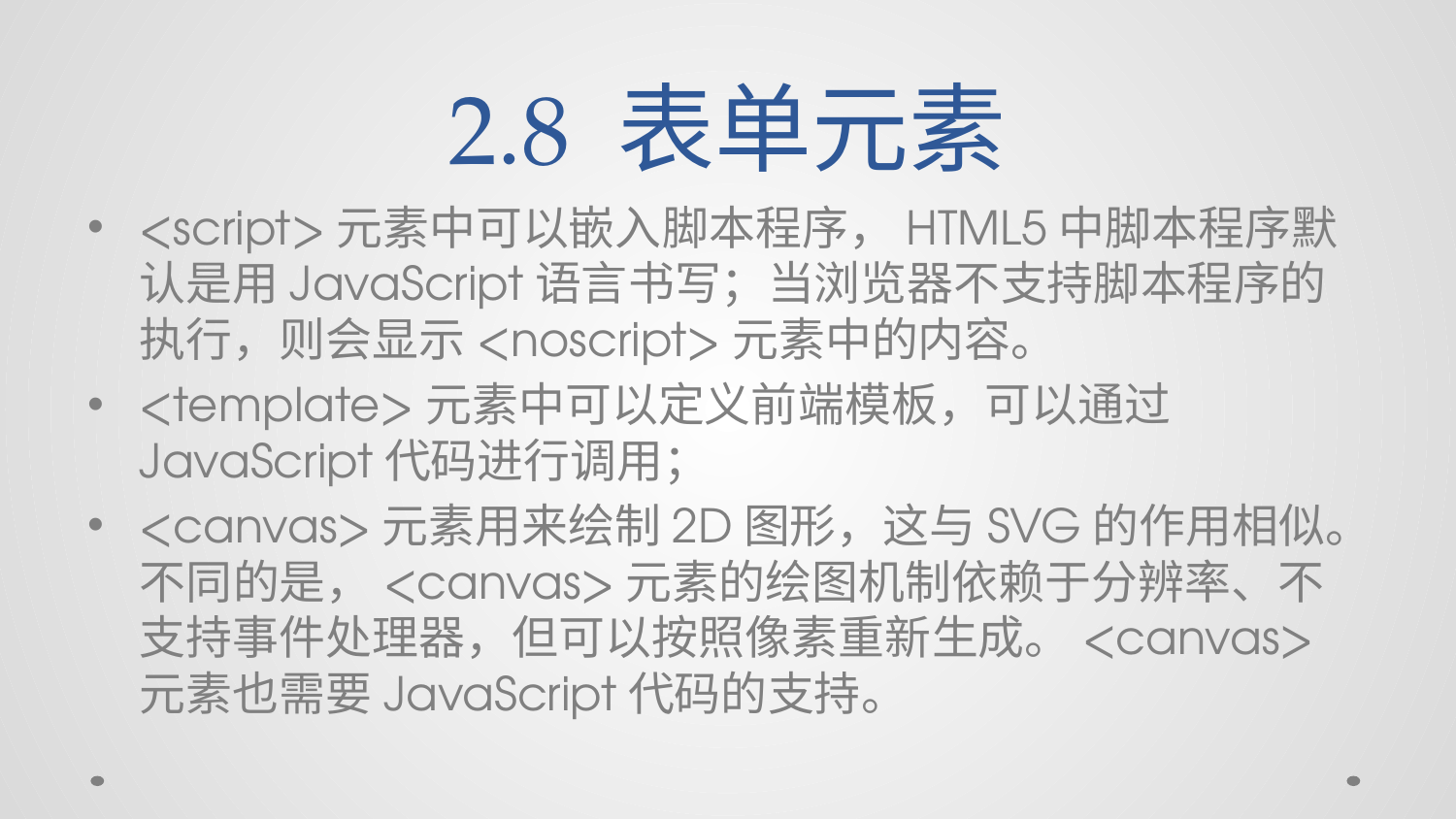

# 2.8 表单元素
<script>元素中可以嵌入脚本程序，HTML5中脚本程序默认是用JavaScript语言书写；当浏览器不支持脚本程序的执行，则会显示<noscript>元素中的内容。
<template>元素中可以定义前端模板，可以通过JavaScript代码进行调用；
<canvas>元素用来绘制2D图形，这与SVG的作用相似。不同的是，<canvas>元素的绘图机制依赖于分辨率、不支持事件处理器，但可以按照像素重新生成。<canvas>元素也需要JavaScript代码的支持。